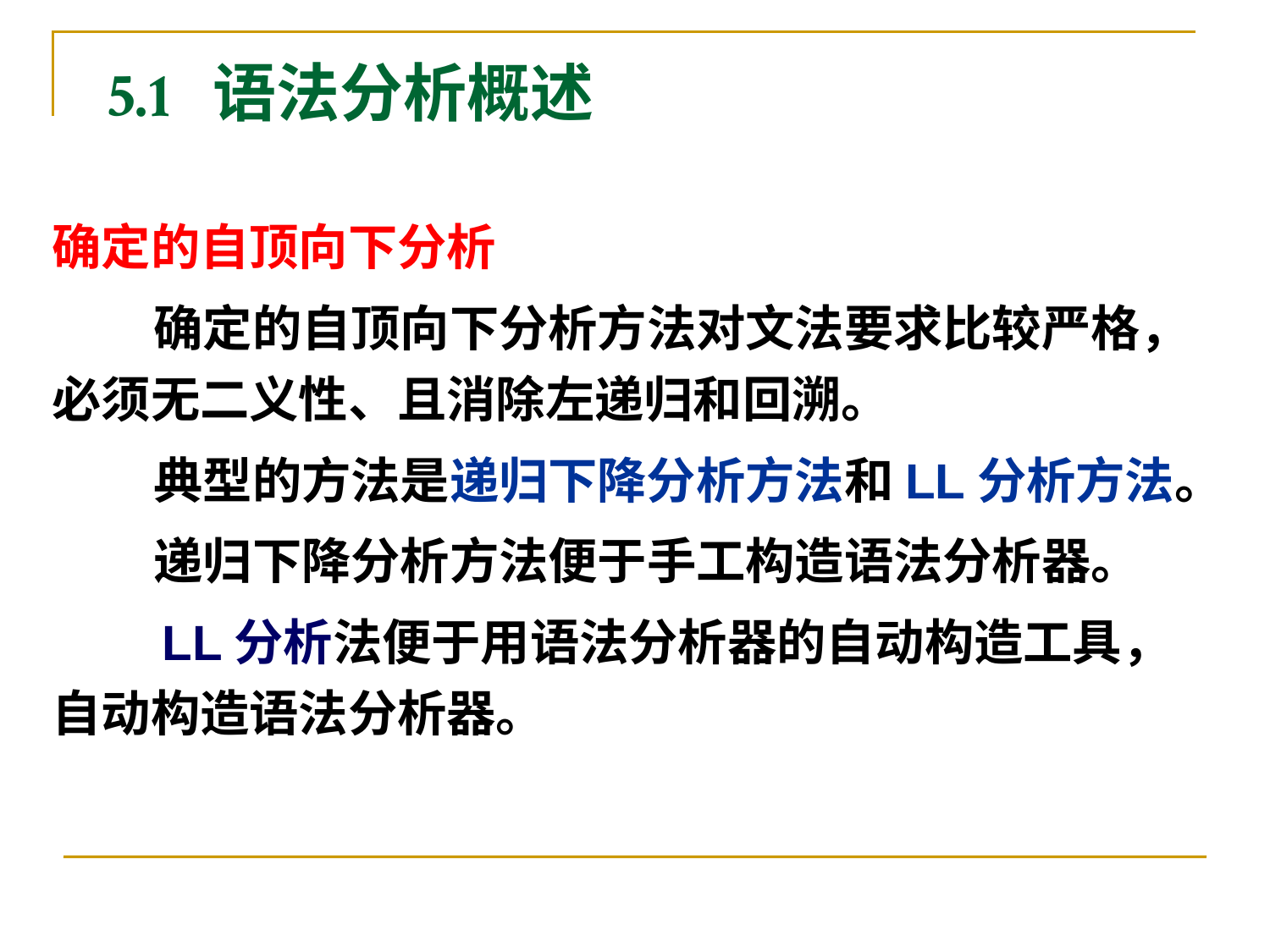

# 5.1  语法分析概述
确定的自顶向下分析
        确定的自顶向下分析方法对文法要求比较严格，   必须无二义性、且消除左递归和回溯。
        典型的方法是递归下降分析方法和LL分析方法。
        递归下降分析方法便于手工构造语法分析器。
        LL分析法便于用语法分析器的自动构造工具，自动构造语法分析器。

8